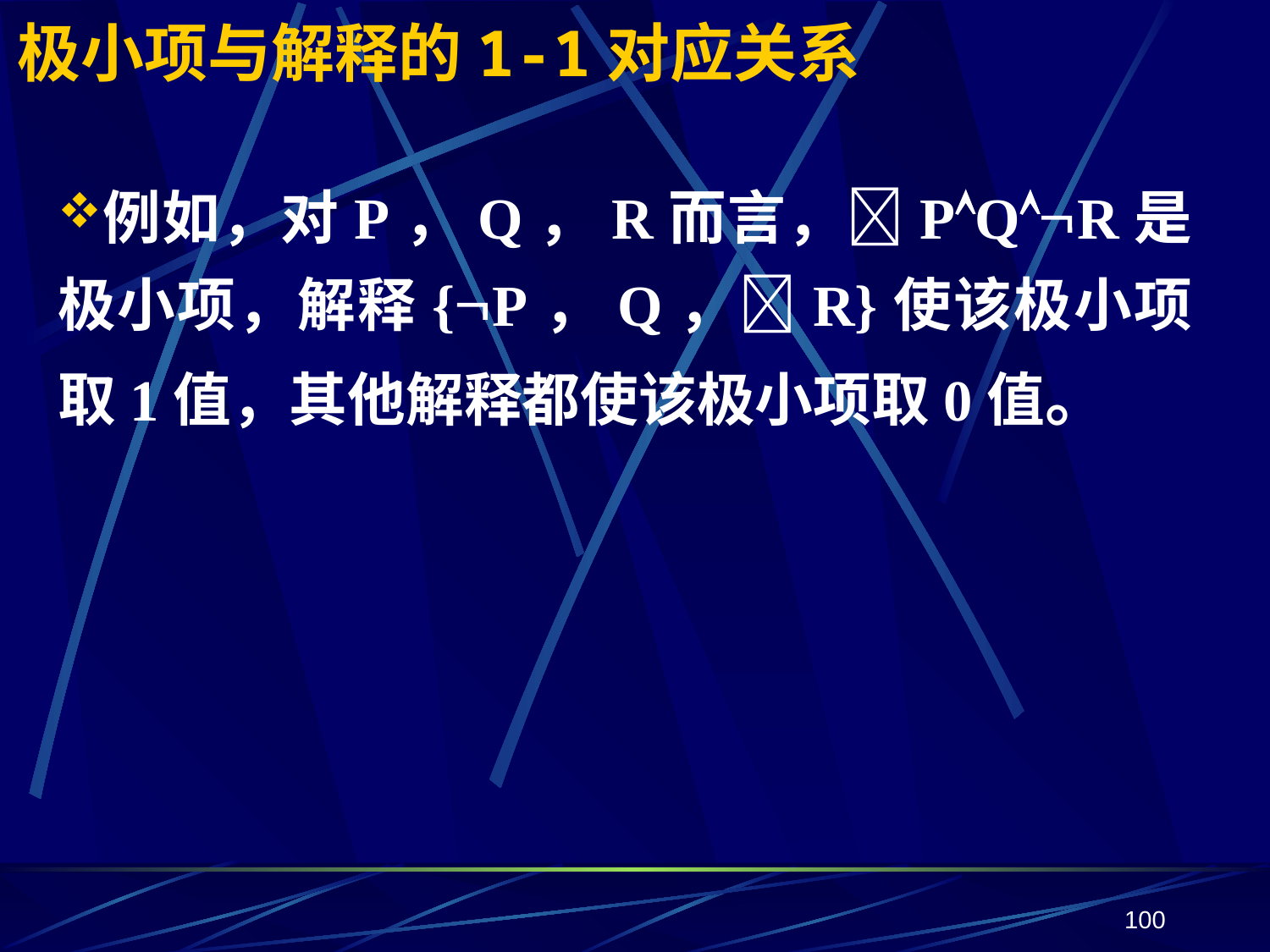

# 极小项与解释的1-1对应关系
例如，对P，Q，R而言，¬P∧Q∧¬R是极小项，解释{¬P，Q，¬R}使该极小项取1值，其他解释都使该极小项取0值。

100